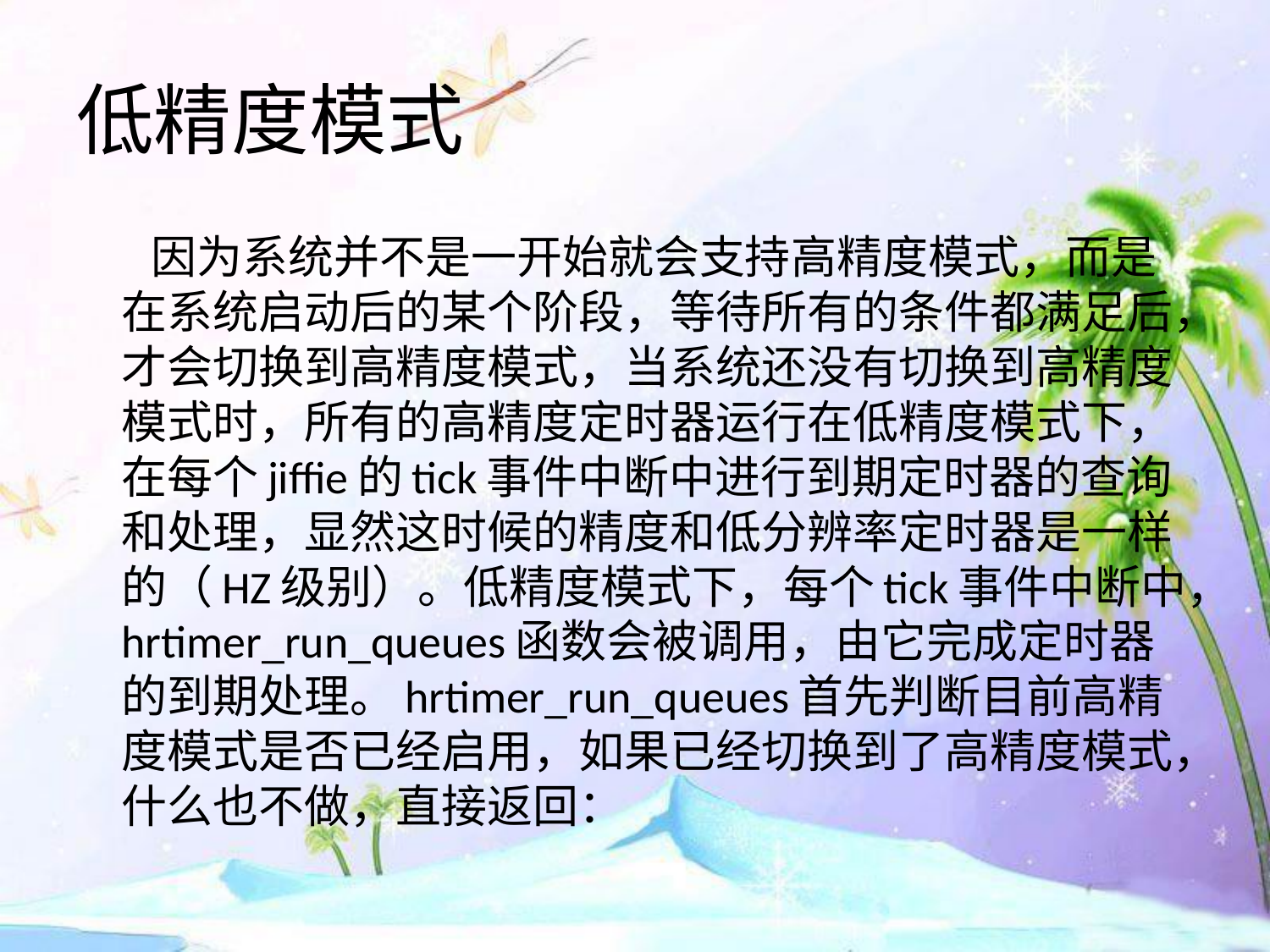

# 低精度模式
		  因为系统并不是一开始就会支持高精度模式，而是在系统启动后的某个阶段，等待所有的条件都满足后，才会切换到高精度模式，当系统还没有切换到高精度模式时，所有的高精度定时器运行在低精度模式下，在每个jiffie的tick事件中断中进行到期定时器的查询和处理，显然这时候的精度和低分辨率定时器是一样的（HZ级别）。低精度模式下，每个tick事件中断中，hrtimer_run_queues函数会被调用，由它完成定时器的到期处理。hrtimer_run_queues首先判断目前高精度模式是否已经启用，如果已经切换到了高精度模式，什么也不做，直接返回：